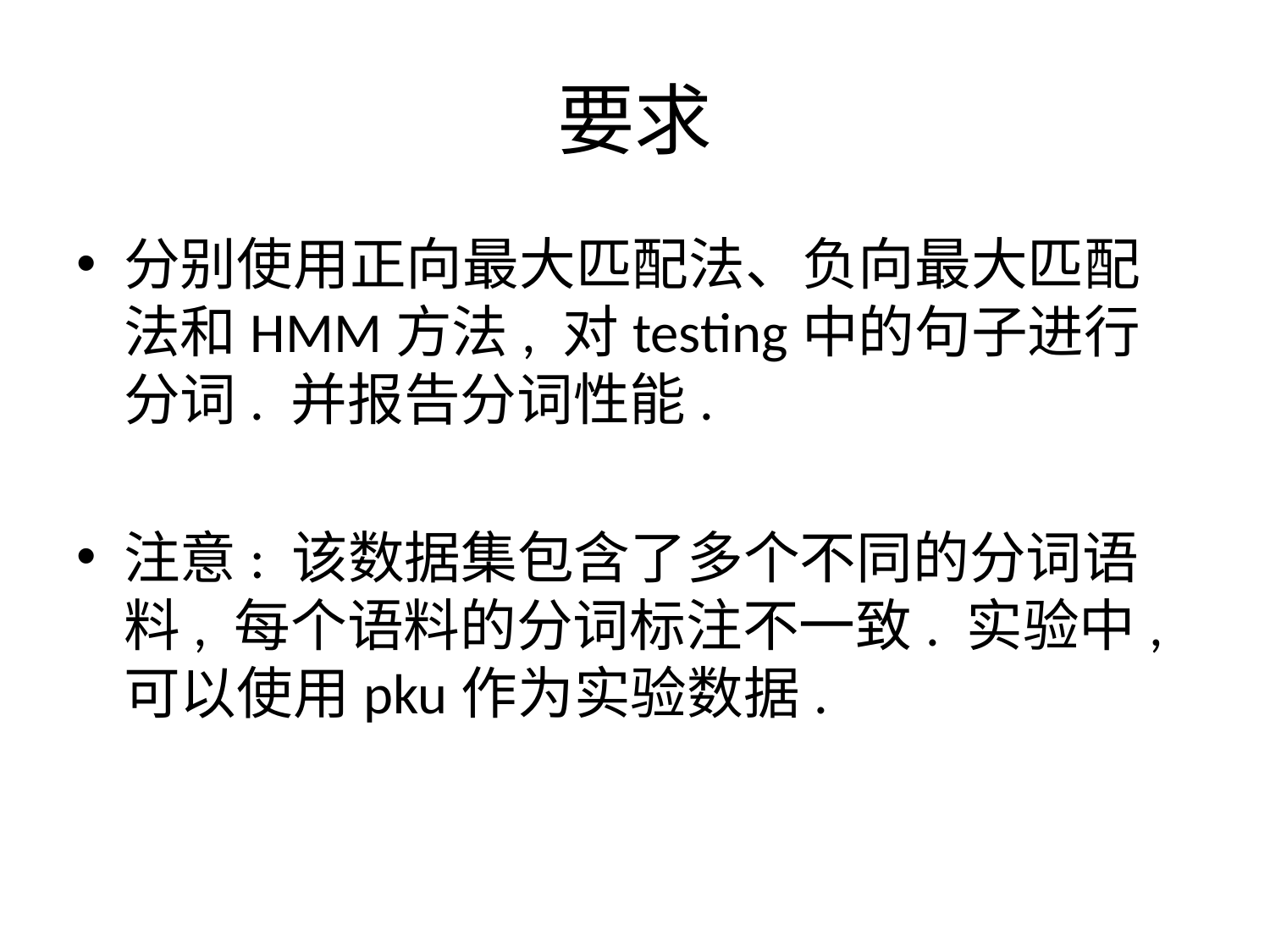

# 要求
分别使用正向最大匹配法、负向最大匹配法和HMM方法, 对testing中的句子进行分词. 并报告分词性能.

注意: 该数据集包含了多个不同的分词语料, 每个语料的分词标注不一致. 实验中, 可以使用pku作为实验数据.